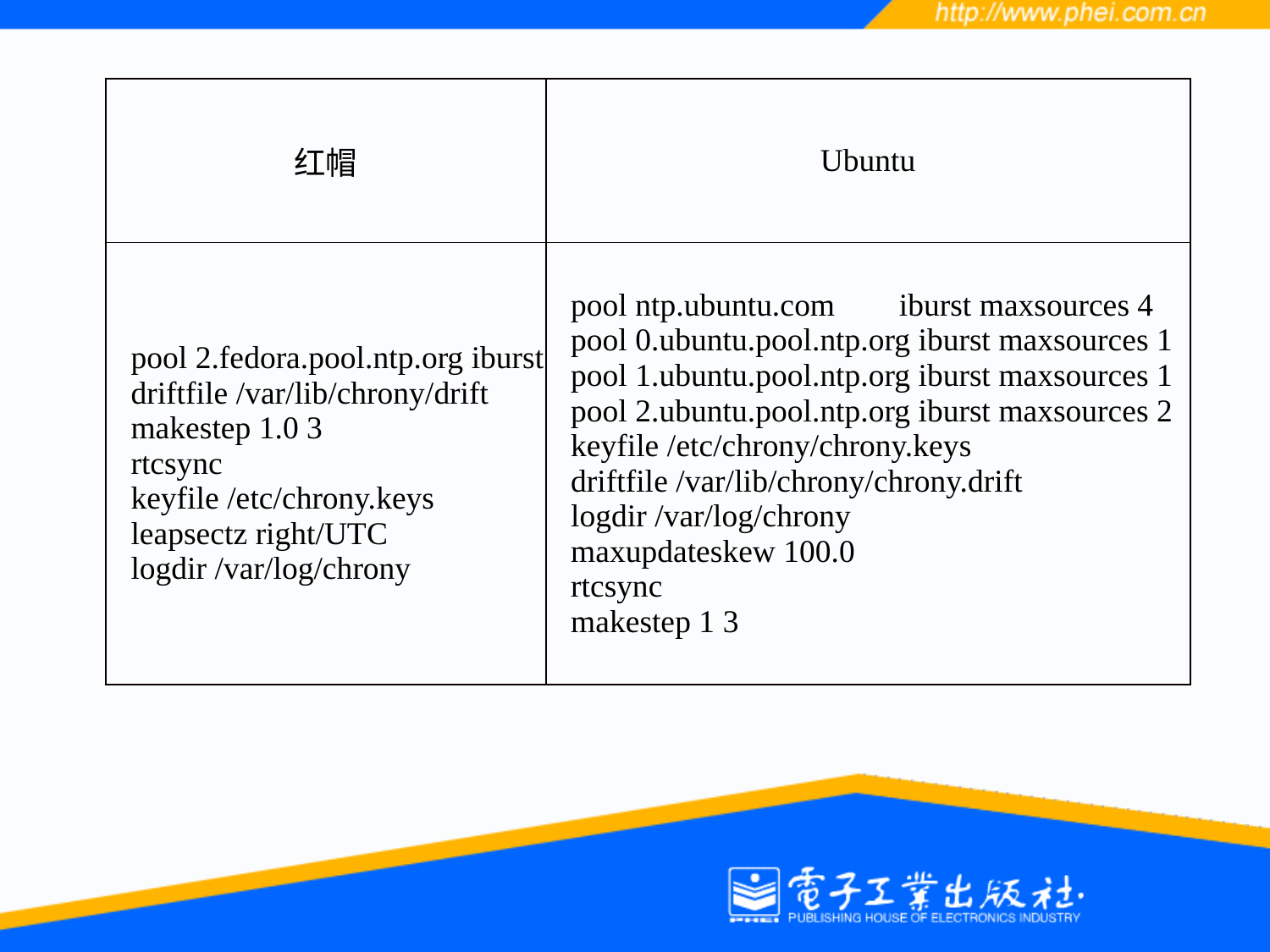

| 红帽 | Ubuntu |
| --- | --- |
| pool 2.fedora.pool.ntp.org iburst driftfile /var/lib/chrony/drift makestep 1.0 3 rtcsync keyfile /etc/chrony.keys leapsectz right/UTC logdir /var/log/chrony | pool ntp.ubuntu.com iburst maxsources 4 pool 0.ubuntu.pool.ntp.org iburst maxsources 1 pool 1.ubuntu.pool.ntp.org iburst maxsources 1 pool 2.ubuntu.pool.ntp.org iburst maxsources 2 keyfile /etc/chrony/chrony.keys driftfile /var/lib/chrony/chrony.drift logdir /var/log/chrony maxupdateskew 100.0 rtcsync makestep 1 3 |